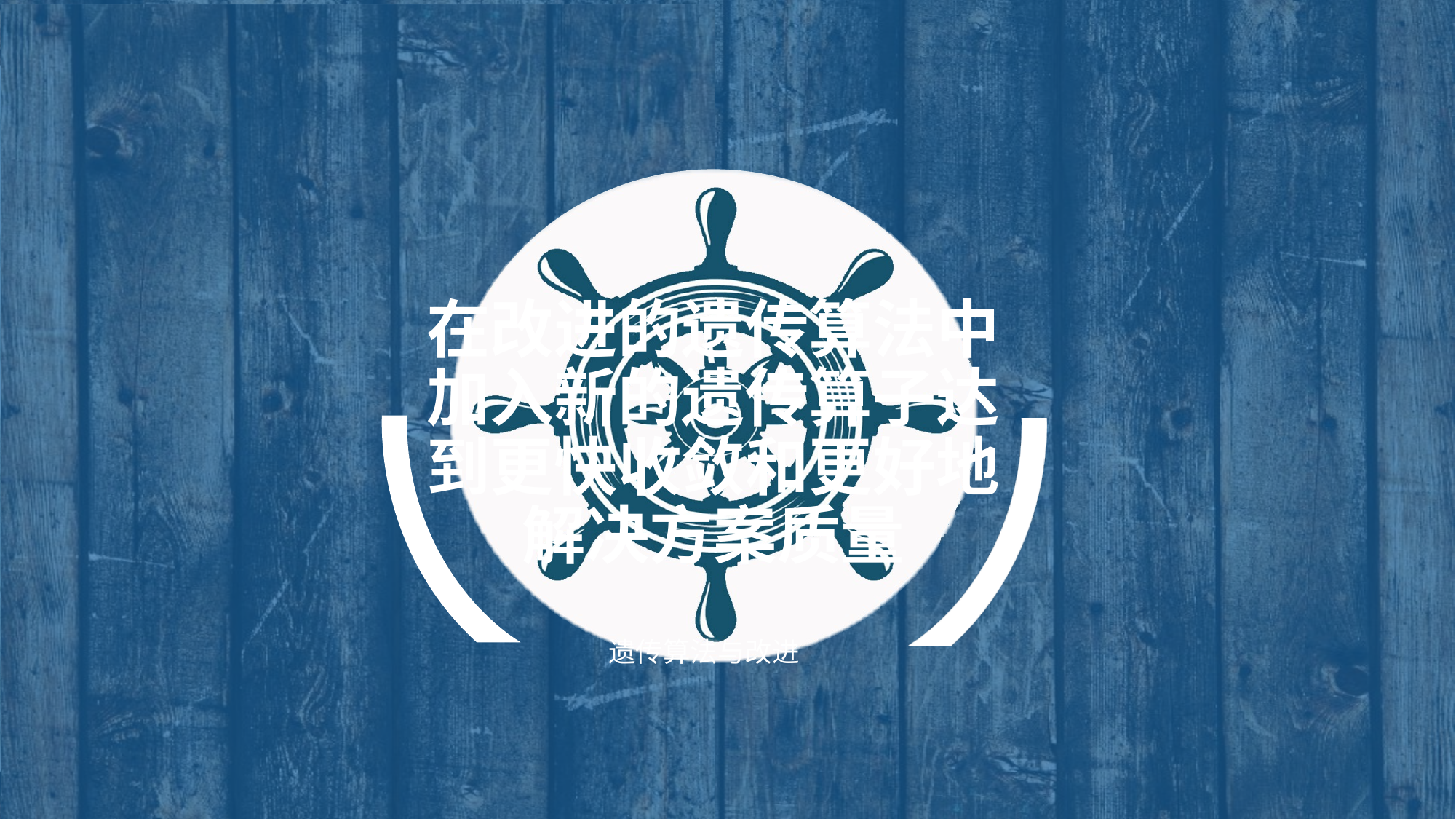

# 在改进的遗传算法中加入新的遗传算子达到更快收敛和更好地解决方案质量
遗传算法与改进